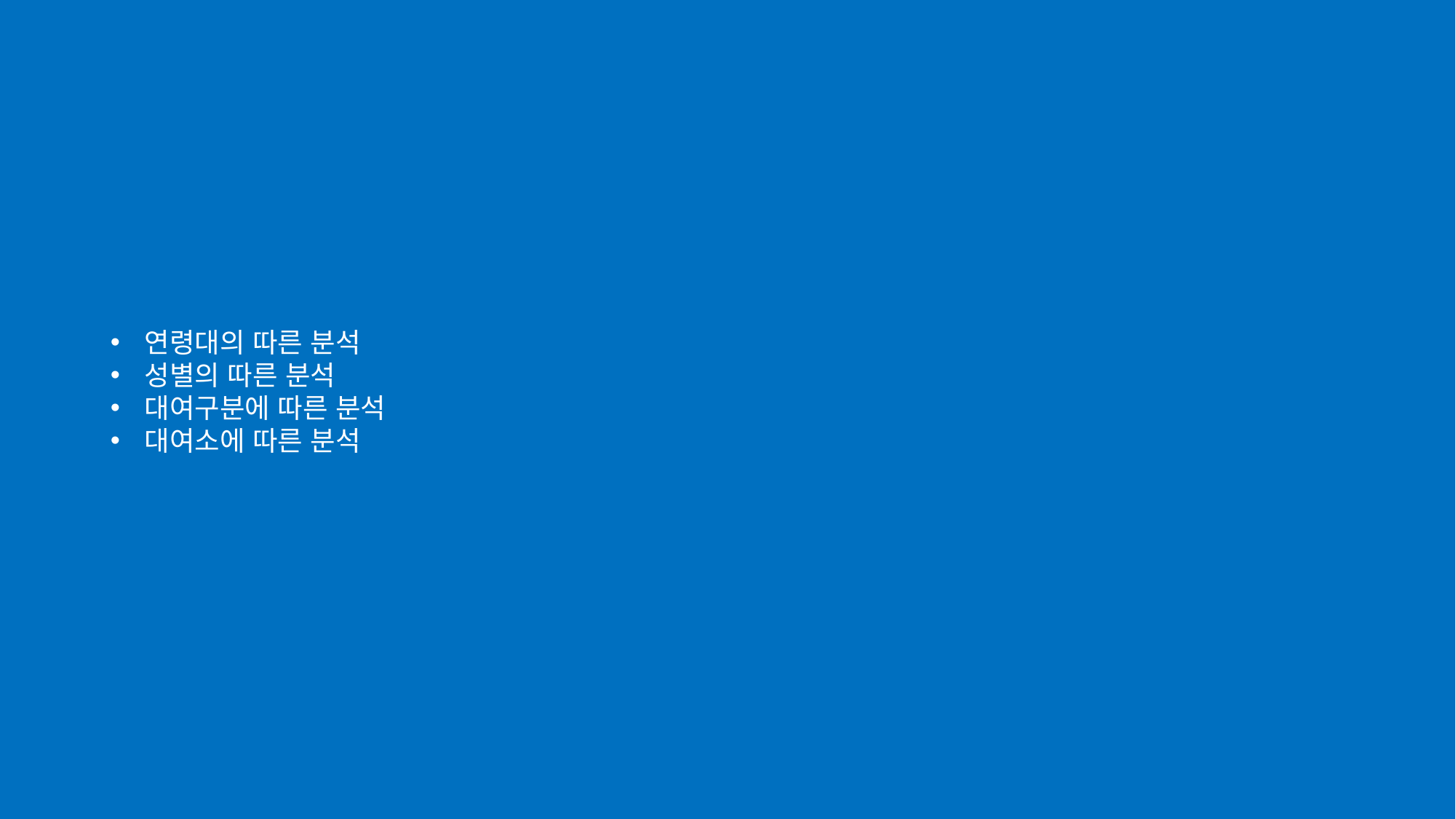

03
서울 공공자전거 이용현황
연령대의 따른 분석
성별의 따른 분석
대여구분에 따른 분석
대여소에 따른 분석